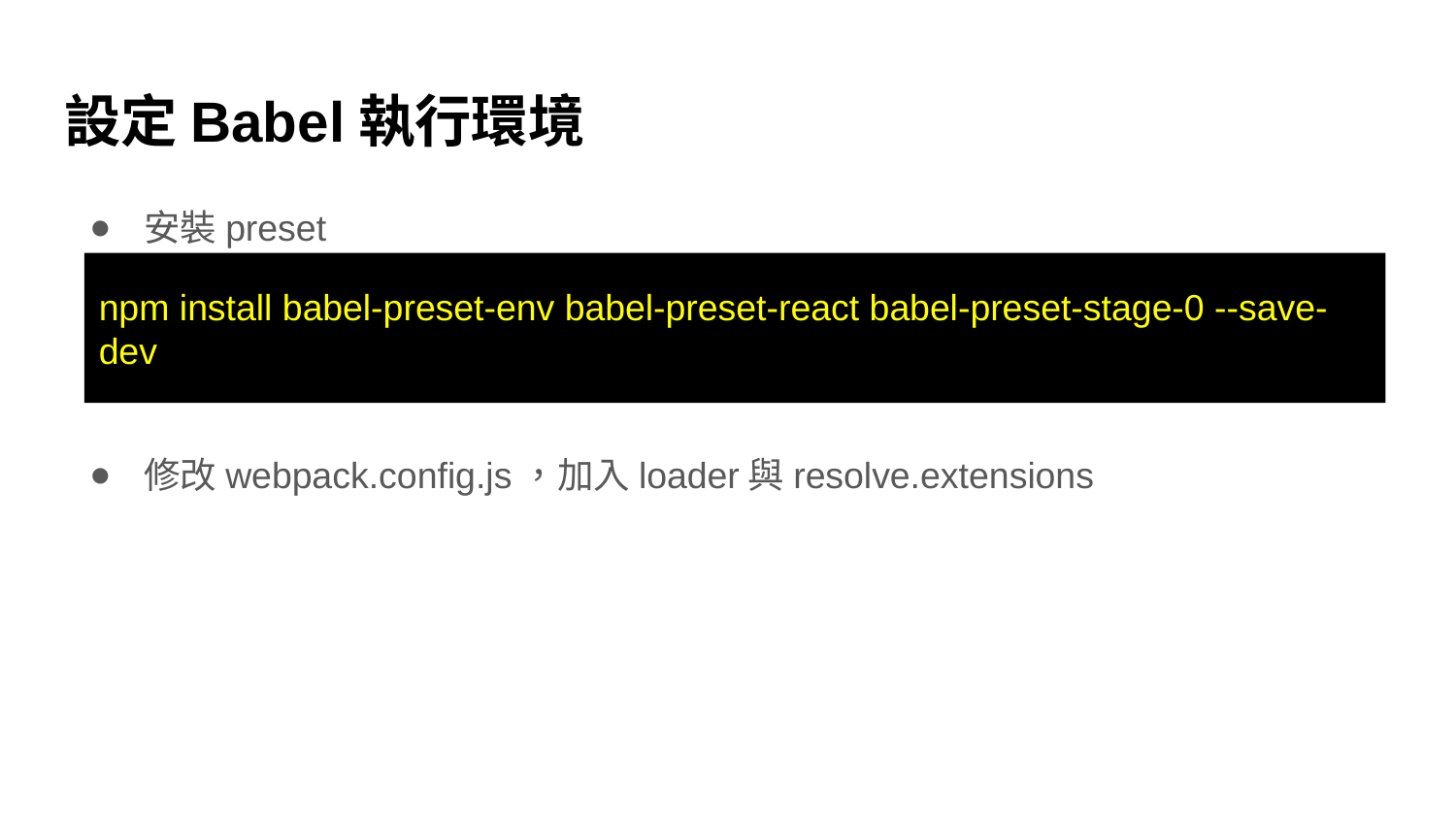

# 設定Babel執行環境
安裝preset

修改webpack.config.js，加入loader與resolve.extensions
npm install babel-preset-env babel-preset-react babel-preset-stage-0 --save-dev